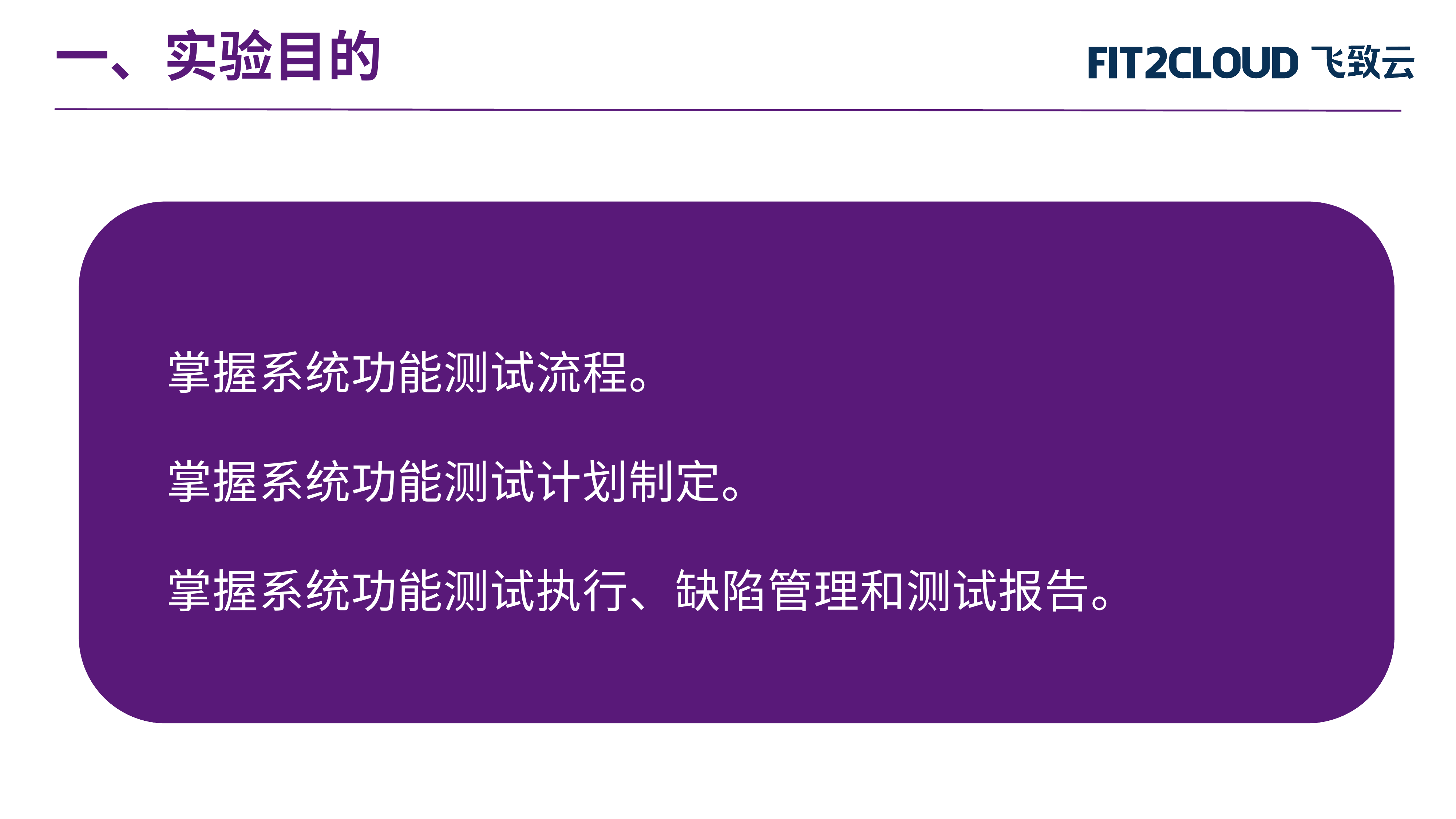

一、实验目的

掌握系统功能测试流程。
掌握系统功能测试计划制定。
掌握系统功能测试执行、缺陷管理和测试报告。